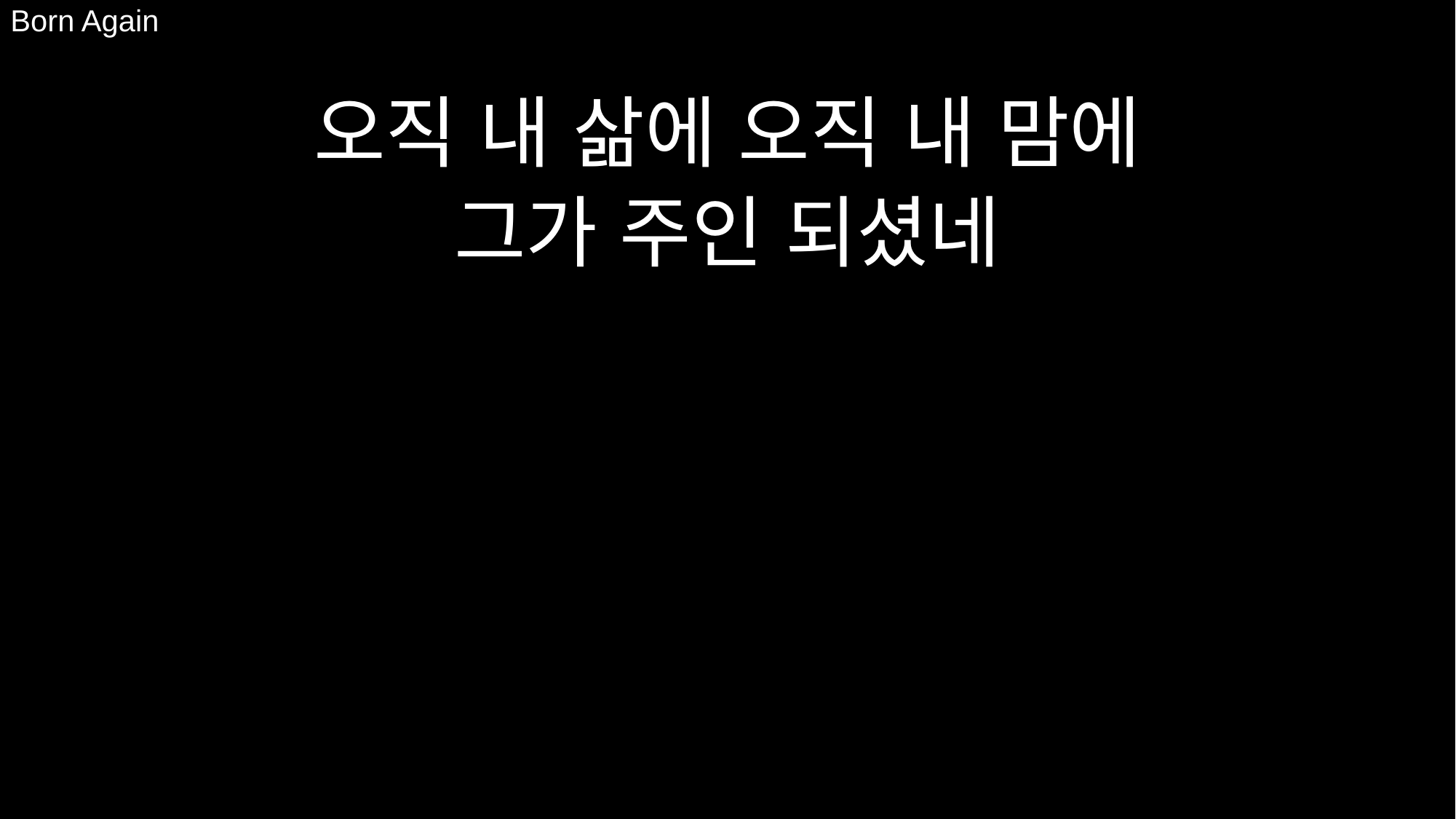

# Born Again
오직 내 삶에 오직 내 맘에
그가 주인 되셨네